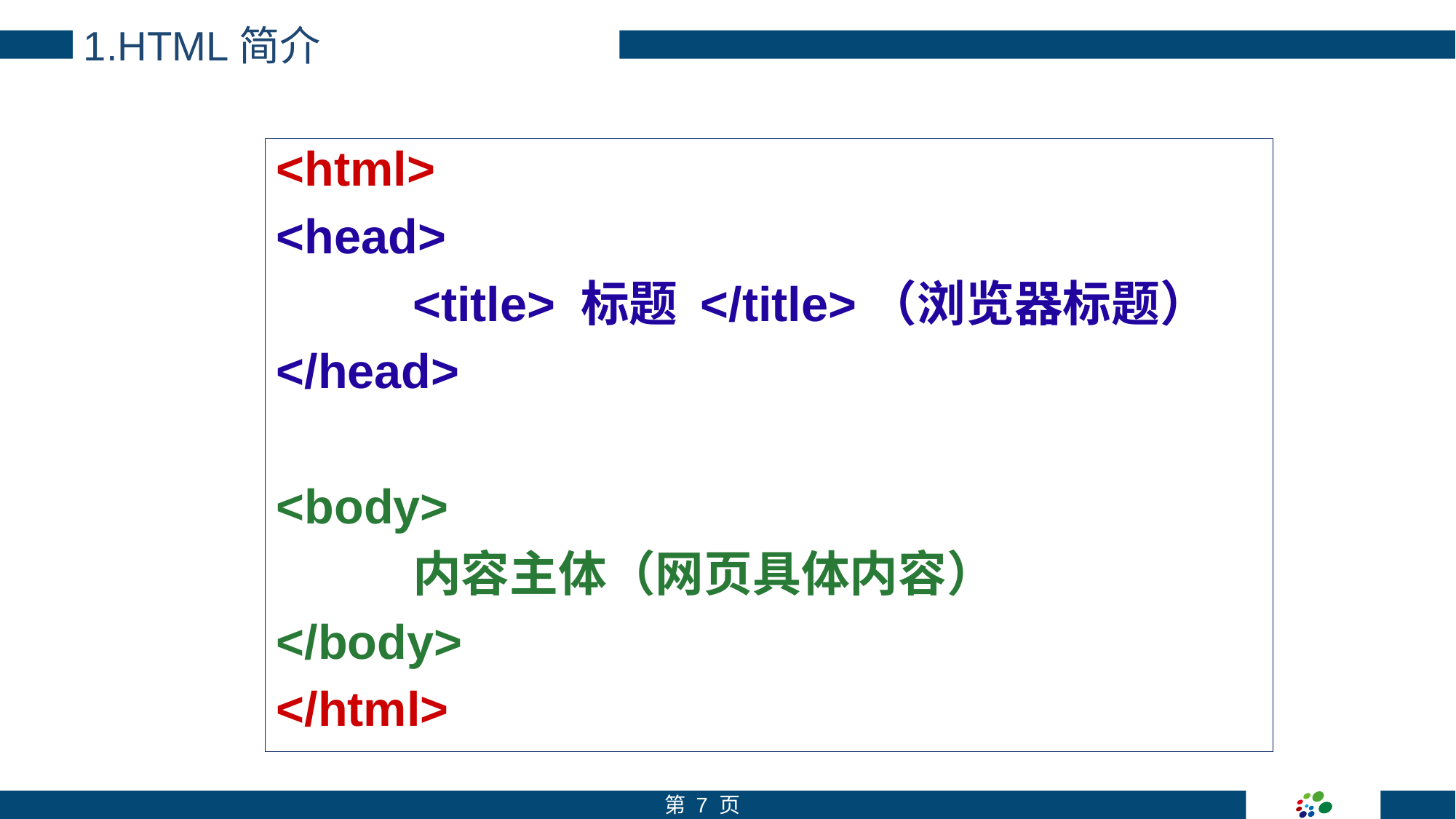

1.HTML简介
<html>
<head>
		<title> 标题 </title>（浏览器标题）
</head>

<body>
		内容主体（网页具体内容）
</body>
</html>